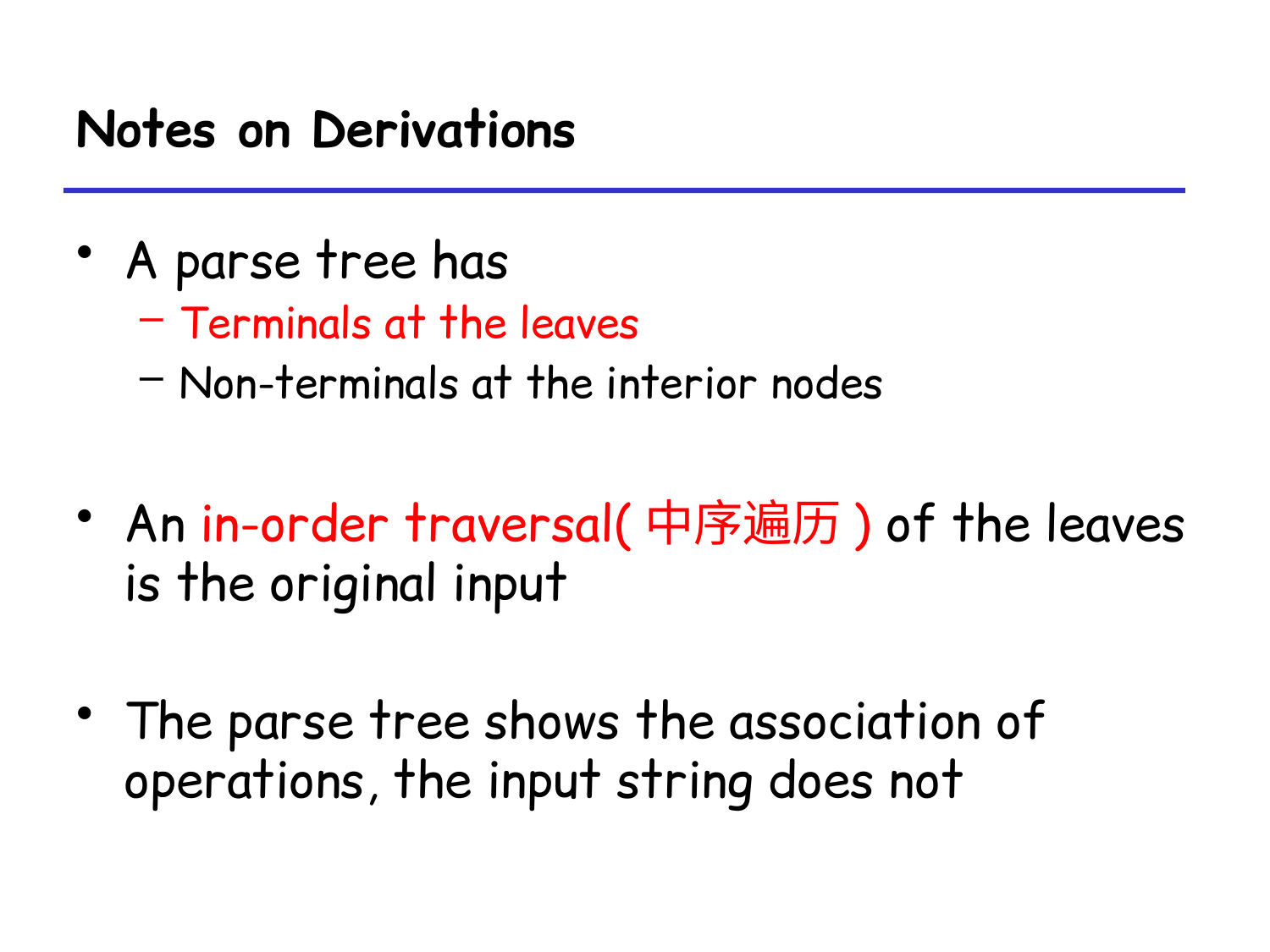

# Notes on Derivations
A parse tree has
Terminals at the leaves
Non-terminals at the interior nodes

An in-order traversal(中序遍历) of the leaves is the original input

The parse tree shows the association of operations, the input string does not
38